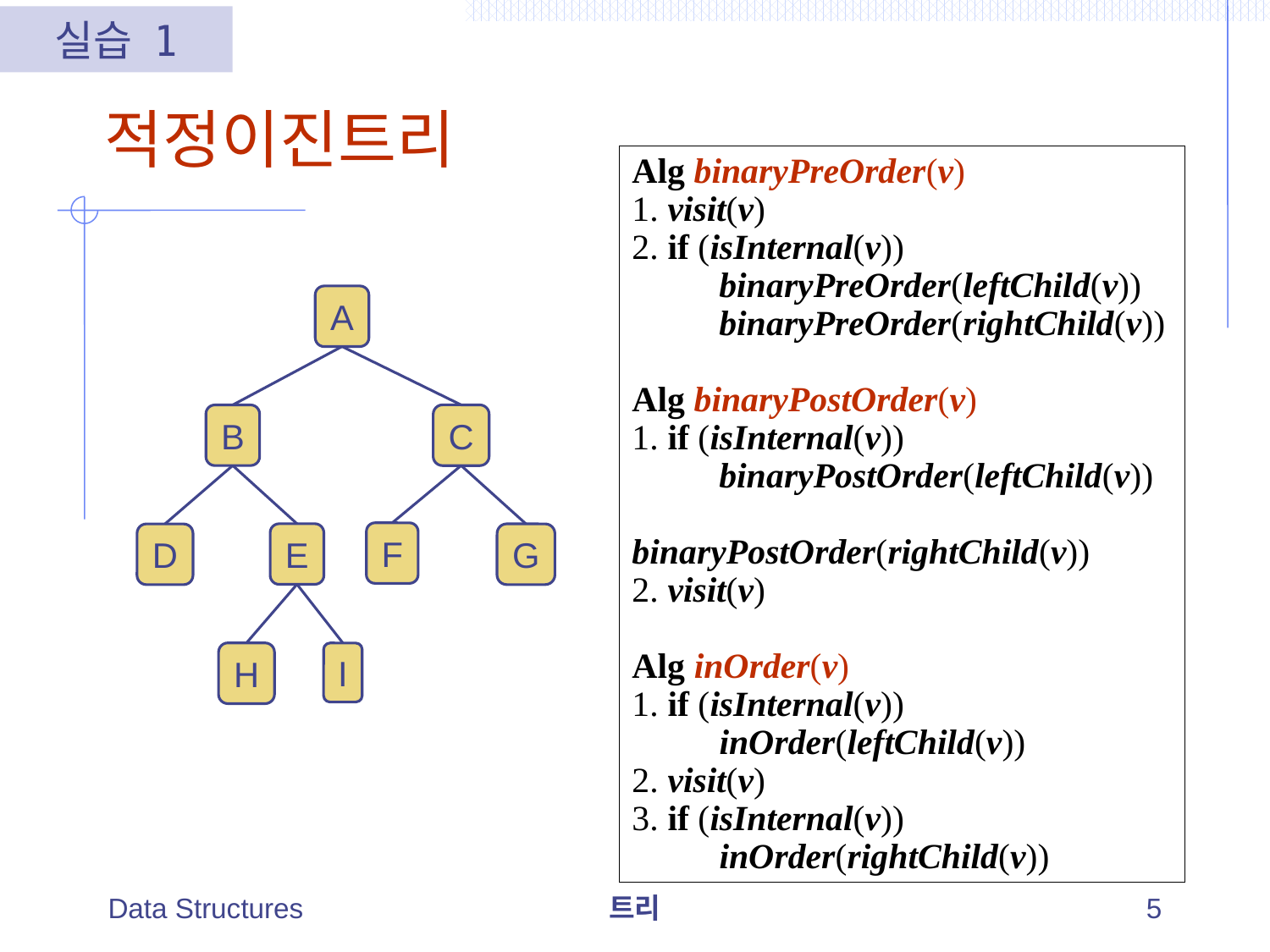

실습 1
적정이진트리
Alg binaryPreOrder(v)
1. visit(v)
2. if (isInternal(v))
		binaryPreOrder(leftChild(v))
		binaryPreOrder(rightChild(v))

Alg binaryPostOrder(v)
1. if (isInternal(v))
		binaryPostOrder(leftChild(v))
		binaryPostOrder(rightChild(v))
2. visit(v)

Alg inOrder(v)
1. if (isInternal(v))
		inOrder(leftChild(v))
2. visit(v)
3. if (isInternal(v))
		inOrder(rightChild(v))
A
B
C
F
D
E
G
H
I
Data Structures
트리
5